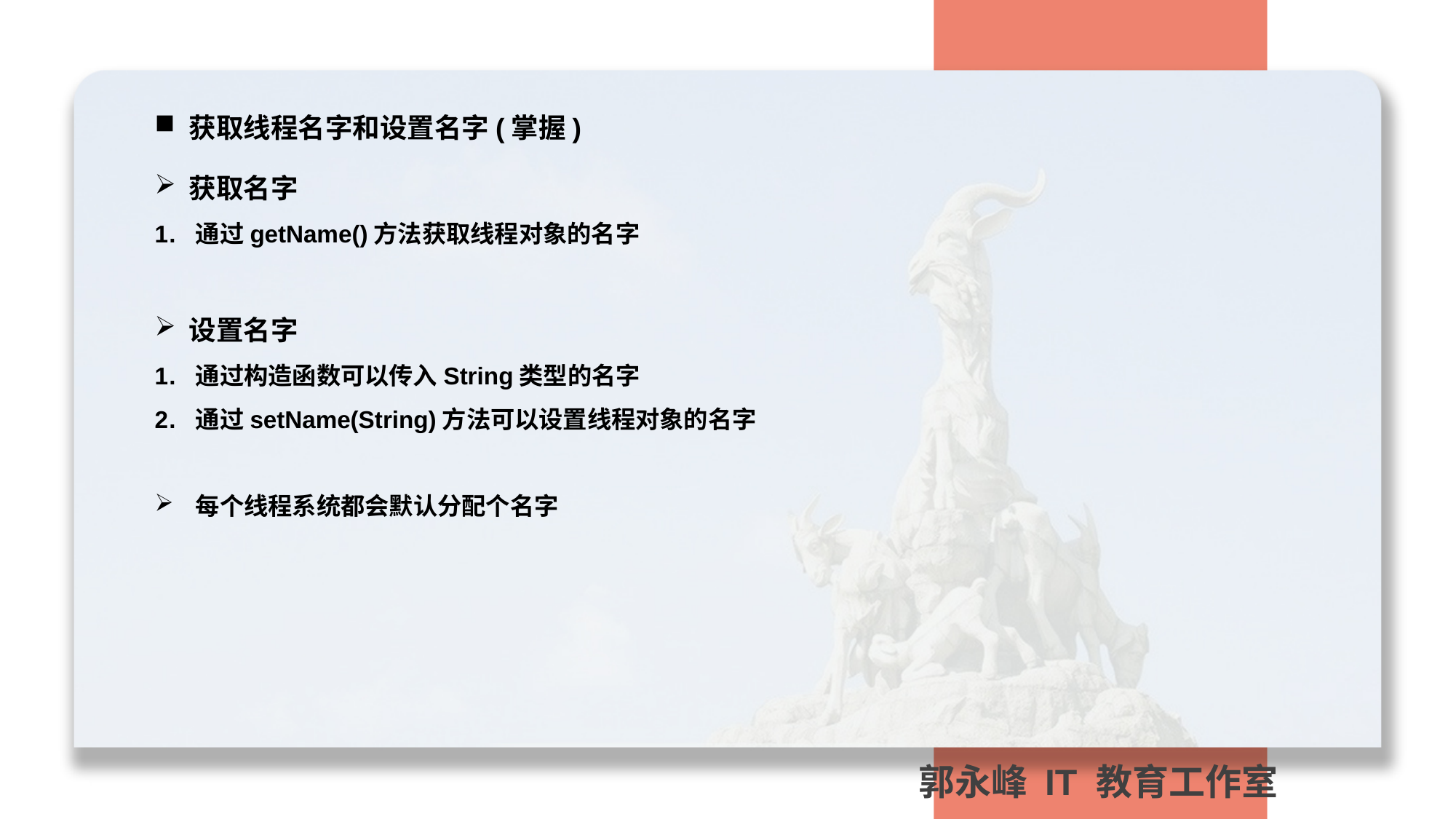

获取线程名字和设置名字(掌握)
获取名字
通过getName()方法获取线程对象的名字

设置名字
通过构造函数可以传入String类型的名字
通过setName(String)方法可以设置线程对象的名字

每个线程系统都会默认分配个名字